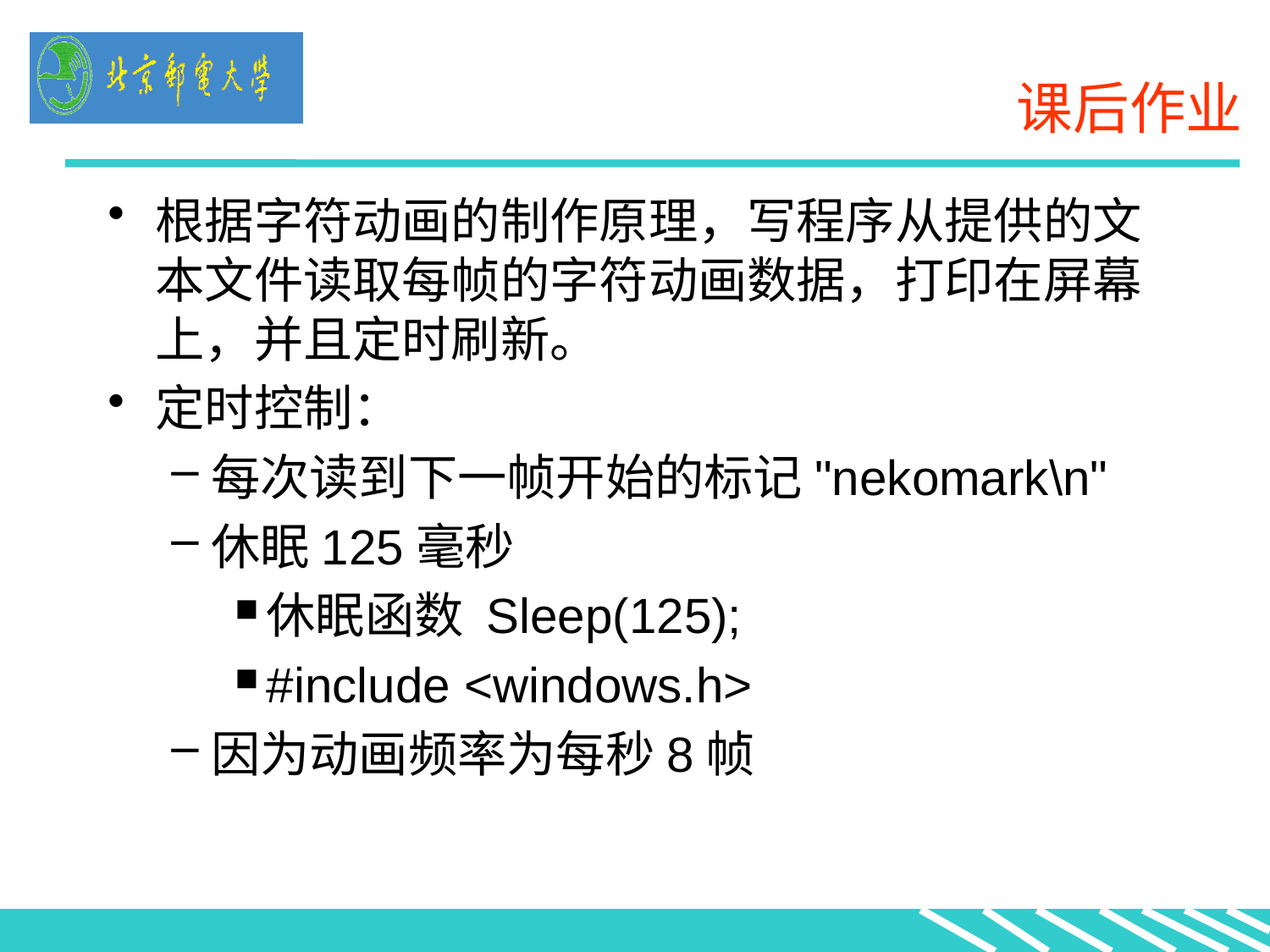

# 课后作业
根据字符动画的制作原理，写程序从提供的文本文件读取每帧的字符动画数据，打印在屏幕上，并且定时刷新。
定时控制：
每次读到下一帧开始的标记"nekomark\n"
休眠125毫秒
休眠函数 Sleep(125);
#include <windows.h>
因为动画频率为每秒8帧